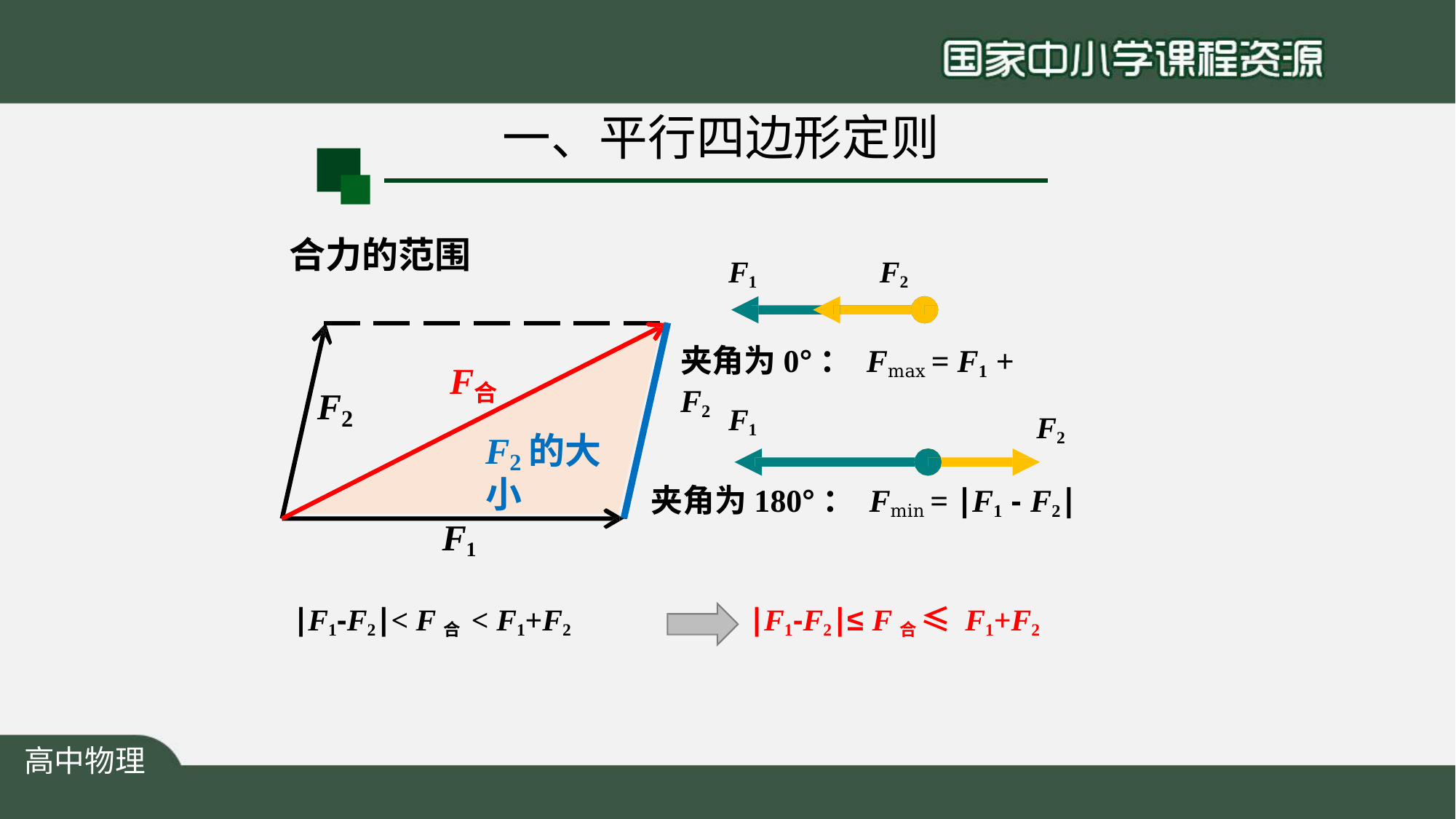

# 一、平行四边形定则

合力的范围
F1	F2

夹角为0°： Fmax = F1 + F2

F
合
F
F1
2
F2
F 的大小
2

夹角为180°： Fmin = ∣F1 - F2∣
F1

∣F1-F2∣< F合 < F1+F2
∣F1-F2∣≤ F合 ≤ F1+F2

高中物理